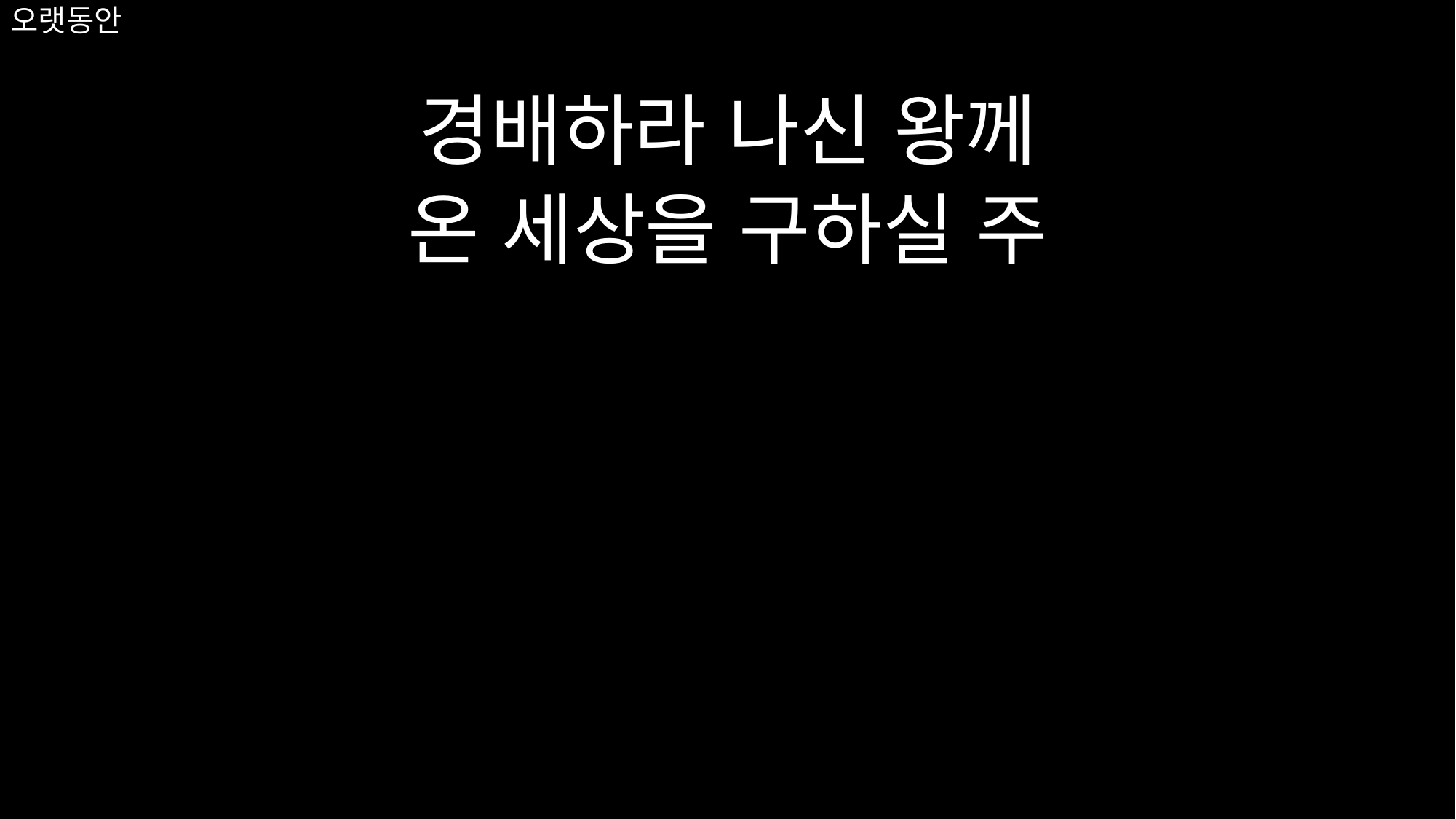

경배하라 나신 왕께
온 세상을 구하실 주

# 오랫동안